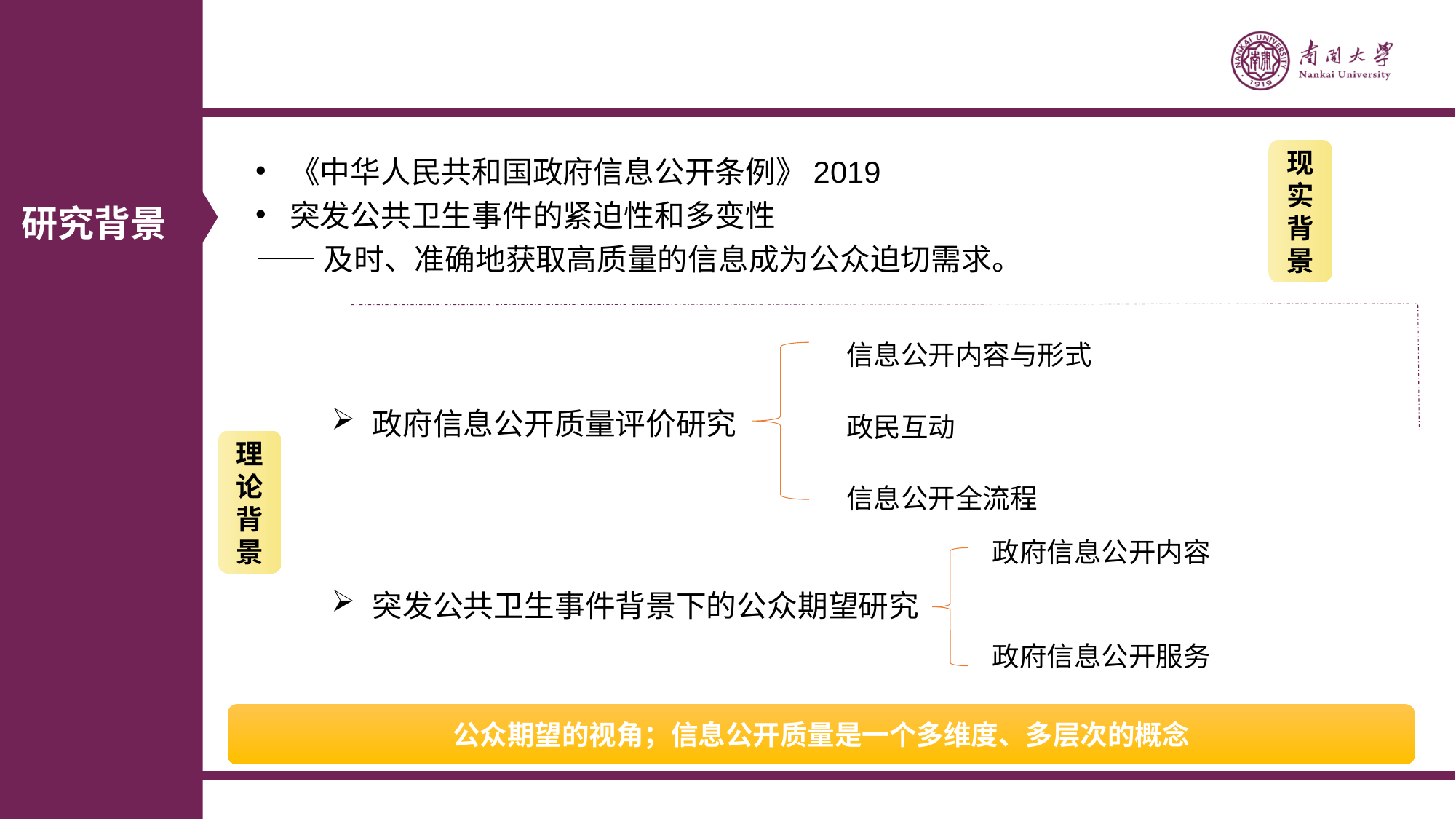

《中华人民共和国政府信息公开条例》2019
突发公共卫生事件的紧迫性和多变性
——及时、准确地获取高质量的信息成为公众迫切需求。
现实背景
研究背景

信息公开内容与形式

政府信息公开质量评价研究

突发公共卫生事件背景下的公众期望研究

政民互动
理论背景
信息公开全流程
政府信息公开内容

政府信息公开服务
公众期望的视角；信息公开质量是一个多维度、多层次的概念